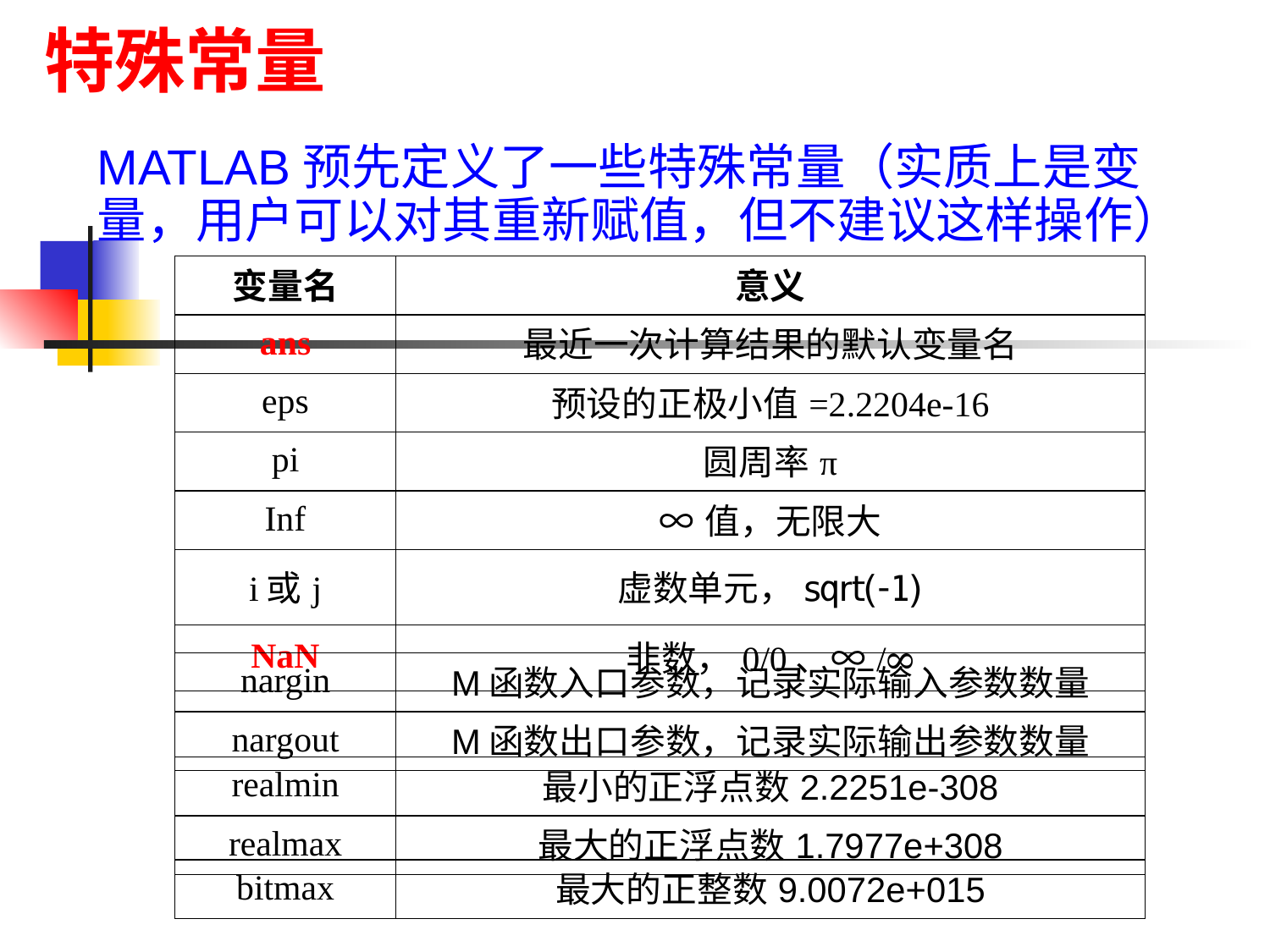

特殊常量
MATLAB预先定义了一些特殊常量（实质上是变量，用户可以对其重新赋值，但不建议这样操作）

| 变量名 | 意义 |
| --- | --- |
| ans | 最近一次计算结果的默认变量名 |
| eps | 预设的正极小值=2.2204e-16 |
| pi | 圆周率π |
| Inf | ∞值，无限大 |
| i或j | 虚数单元，sqrt(-1) |
| NaN | 非数，0/0、∞/∞ |
| nargin | M函数入口参数，记录实际输入参数数量 |
| --- | --- |
| nargout | M函数出口参数，记录实际输出参数数量 |
| realmin | 最小的正浮点数2.2251e-308 |
| --- | --- |
| realmax | 最大的正浮点数1.7977e+308 |
| bitmax | 最大的正整数9.0072e+015 |
| --- | --- |
7